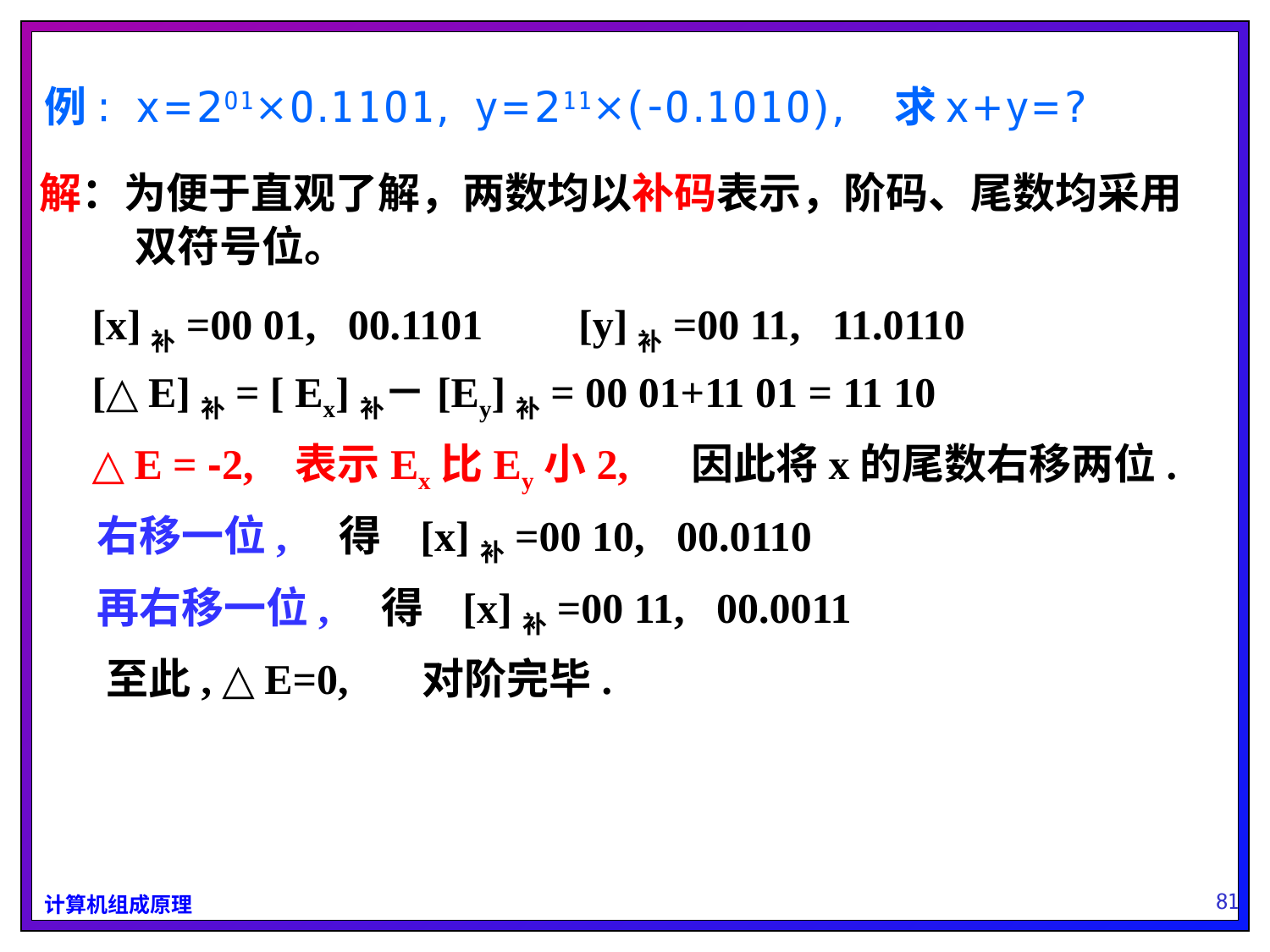

例:  x=201×0.1101,  y=211×(-0.1010),   求x+y=?
解：为便于直观了解，两数均以补码表示，阶码、尾数均采用
         双符号位。

     [x]补=00 01,   00.1101         [y]补=00 11,   11.0110
     [△E]补= [ Ex]补－[Ey]补= 00 01+11 01 = 11 10
     △E = -2,   表示Ex比Ey小2,     因此将x的尾数右移两位.
     右移一位,    得   [x]补=00 10,   00.0110
     再右移一位,    得   [x]补=00 11,   00.0011
      至此, △E=0,      对阶完毕.